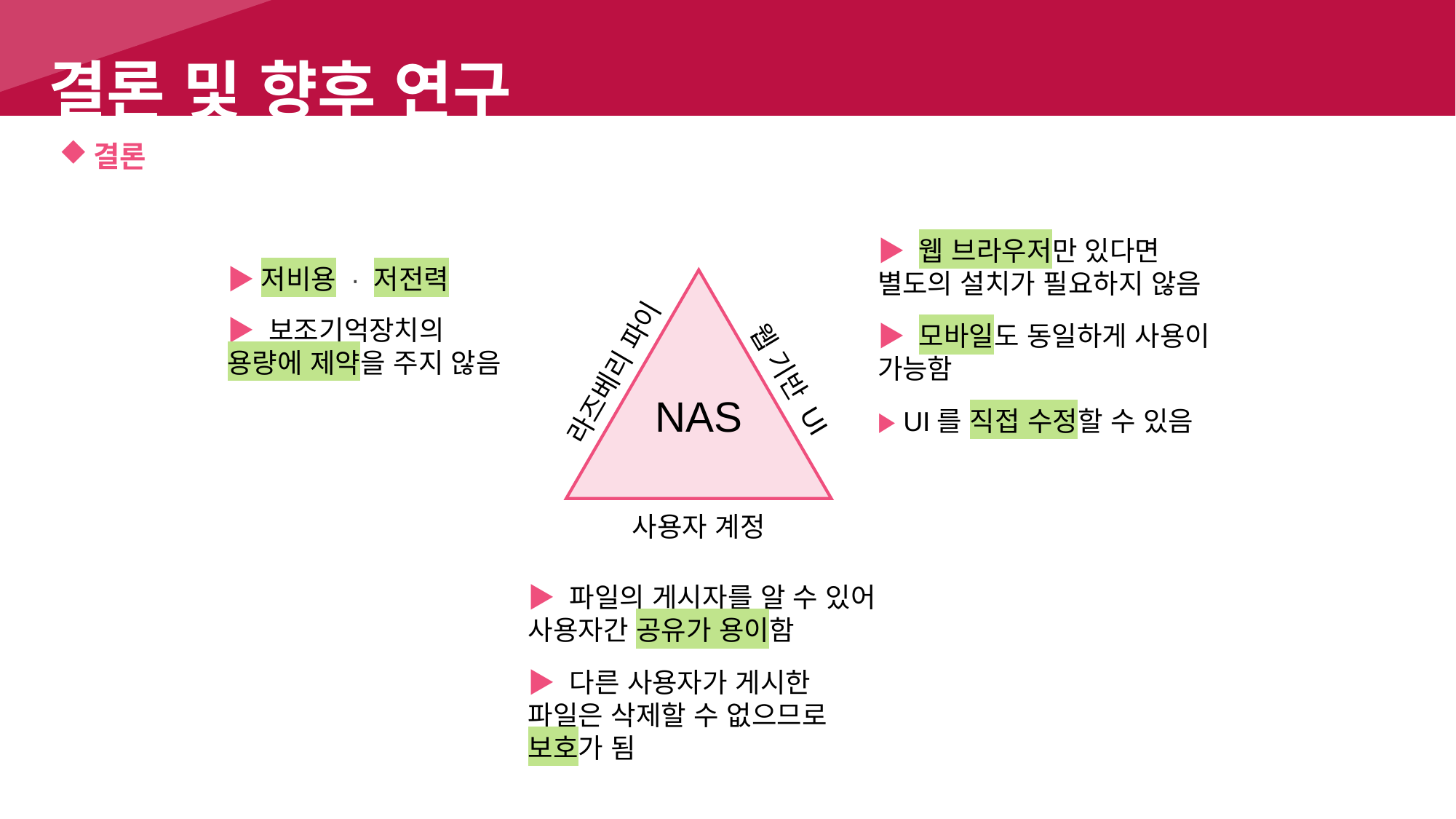

결론 및 향후 연구

결론
▶ 웹 브라우저만 있다면
별도의 설치가 필요하지 않음

▶ 모바일도 동일하게 사용이 가능함

▶ UI를 직접 수정할 수 있음
▶저비용 · 저전력

▶ 보조기억장치의 용량에 제약을 주지 않음

라즈베리 파이
웹 기반 UI
NAS
사용자 계정
▶ 파일의 게시자를 알 수 있어 사용자간 공유가 용이함

▶ 다른 사용자가 게시한 파일은 삭제할 수 없으므로 보호가 됨